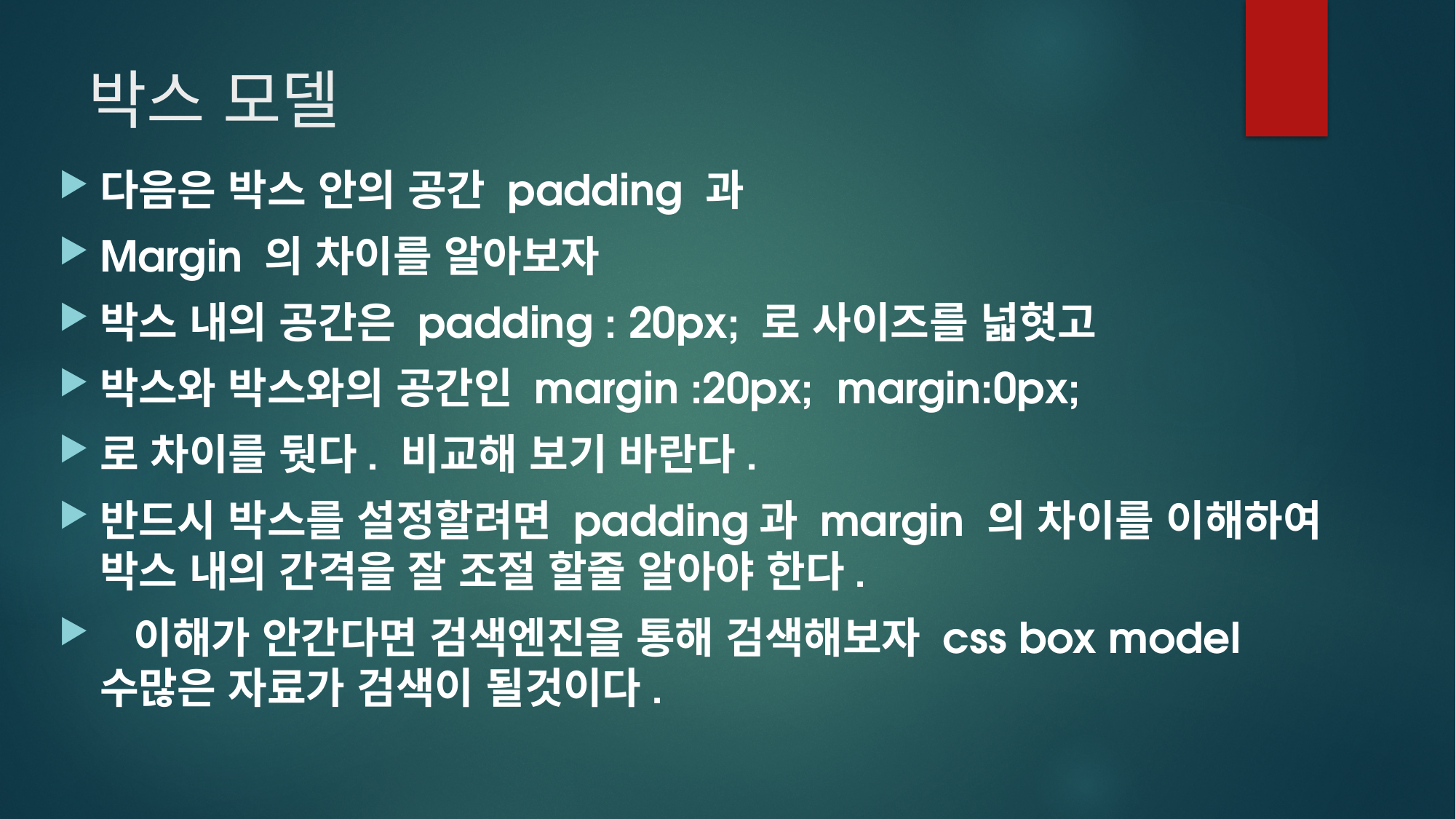

# 박스 모델
다음은 박스 안의 공간 padding 과
Margin 의 차이를 알아보자
박스 내의 공간은 padding : 20px; 로 사이즈를 넓혓고
박스와 박스와의 공간인 margin :20px;  margin:0px;
로 차이를 둿다. 비교해 보기 바란다.
반드시 박스를 설정할려면 padding과 margin 의 차이를 이해하여 박스 내의 간격을 잘 조절 할줄 알아야 한다.
  이해가 안간다면 검색엔진을 통해 검색해보자 css box model 수많은 자료가 검색이 될것이다.